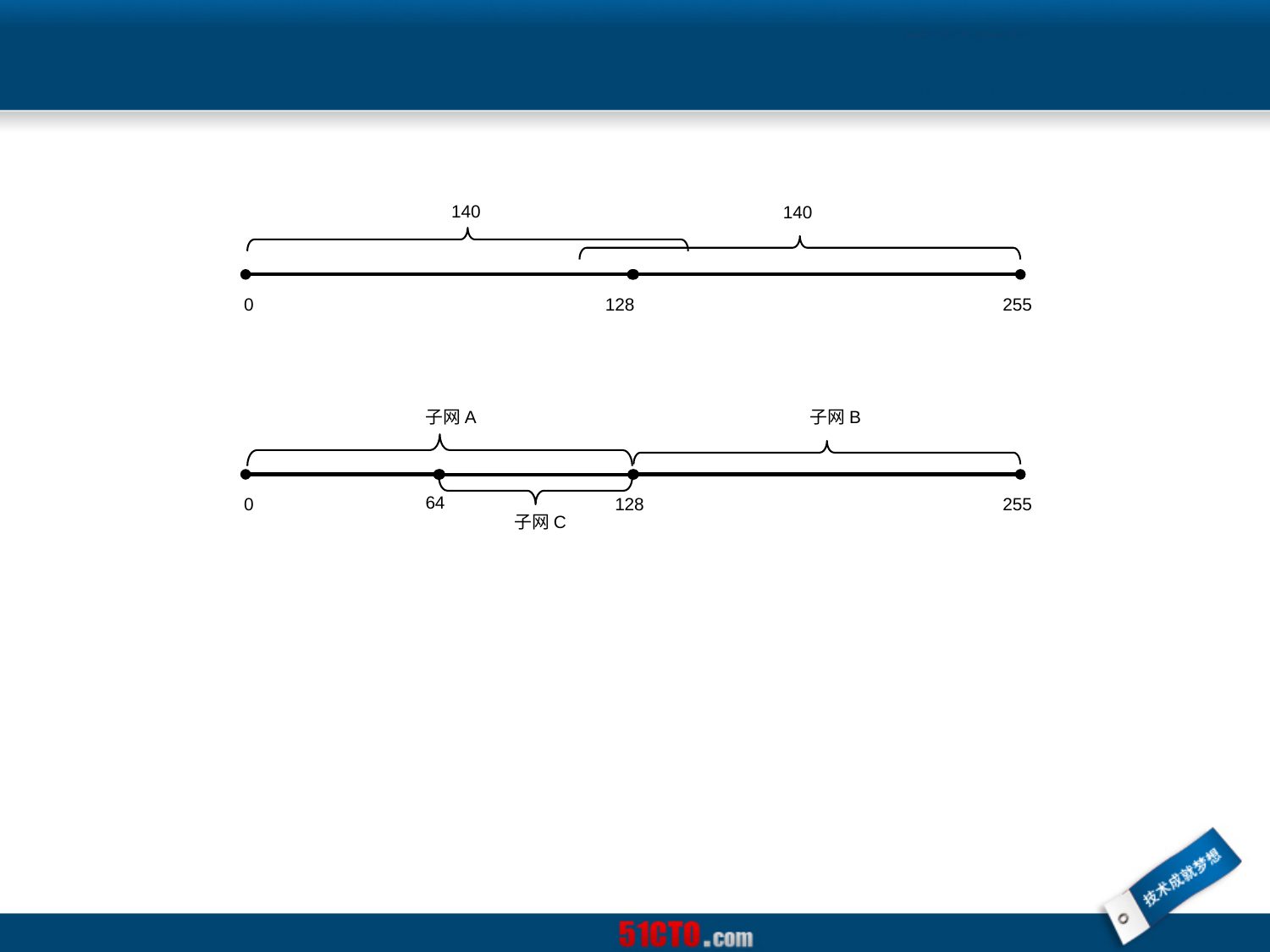

140
140

0
128
255

子网B
子网A
64
0
128
255
子网C